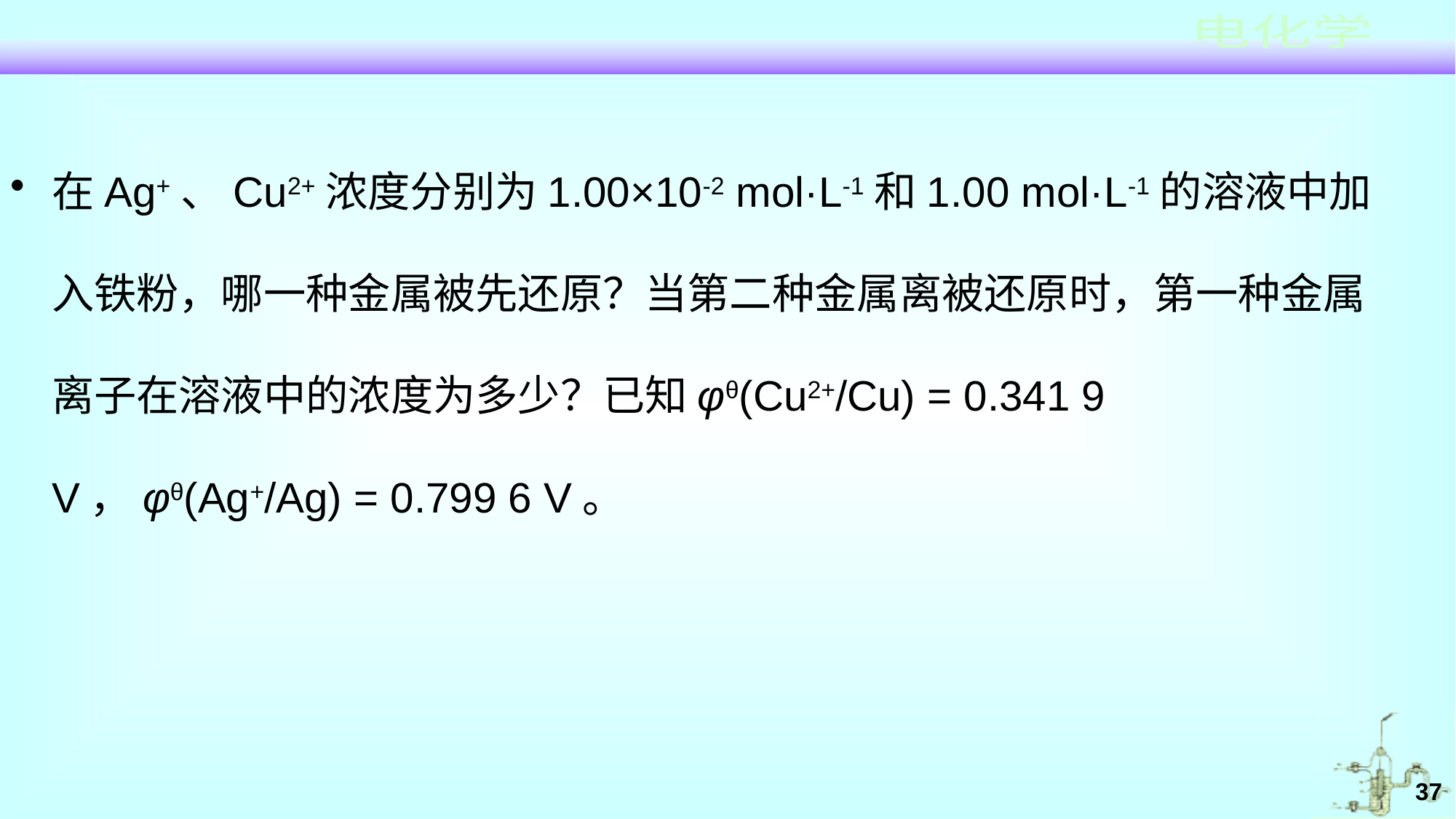

#
在Ag+、Cu2+浓度分别为1.00×10-2 mol·L-1和1.00 mol·L-1的溶液中加入铁粉，哪一种金属被先还原？当第二种金属离被还原时，第一种金属离子在溶液中的浓度为多少？已知φθ(Cu2+/Cu) = 0.341 9 V，φθ(Ag+/Ag) = 0.799 6 V。
37